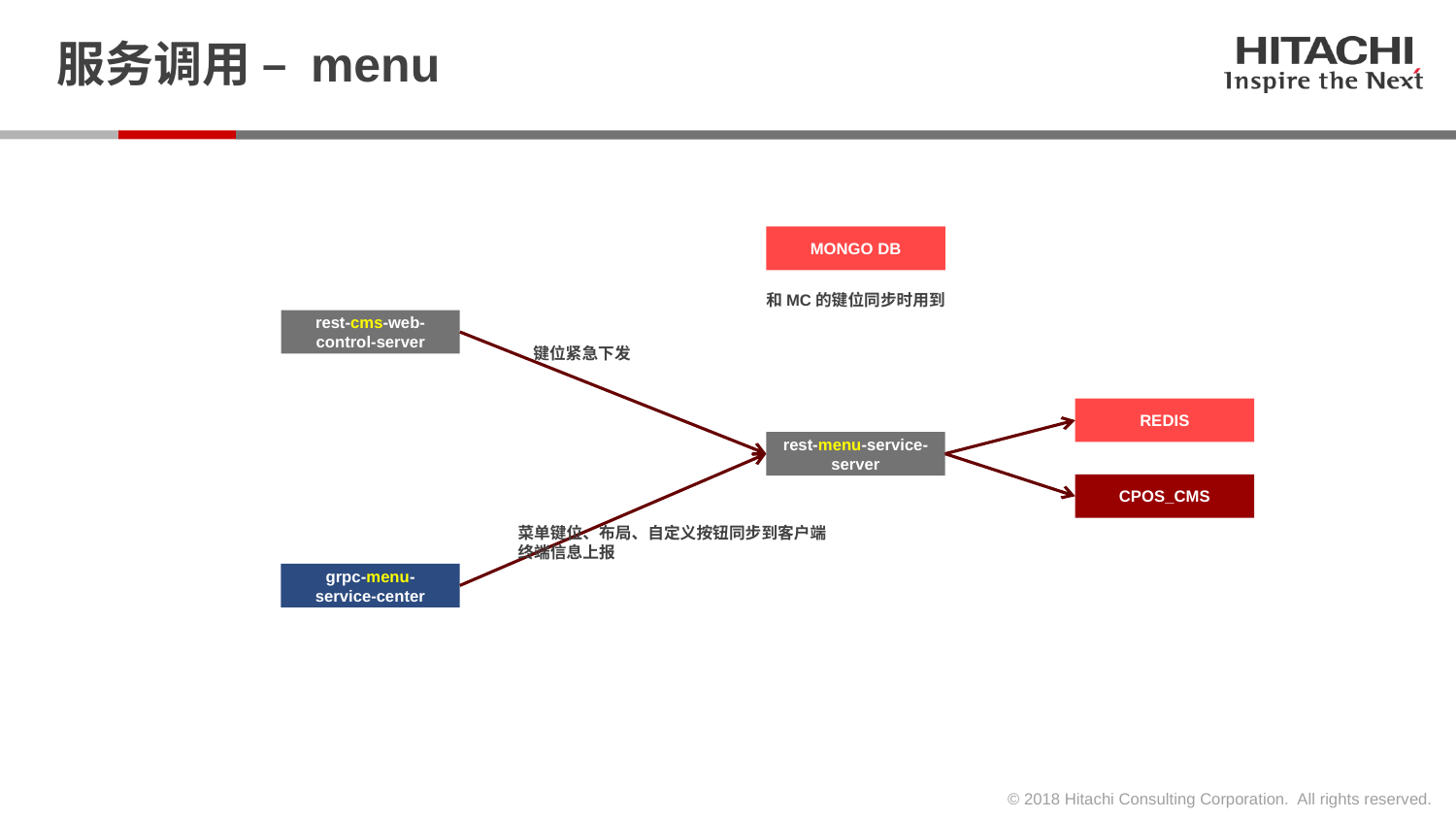

# 服务调用 – menu
MONGO DB
和MC的键位同步时用到
rest-cms-web-control-server
键位紧急下发
REDIS
rest-menu-service-server
CPOS_CMS
菜单键位、布局、自定义按钮同步到客户端
终端信息上报
grpc-menu-service-center